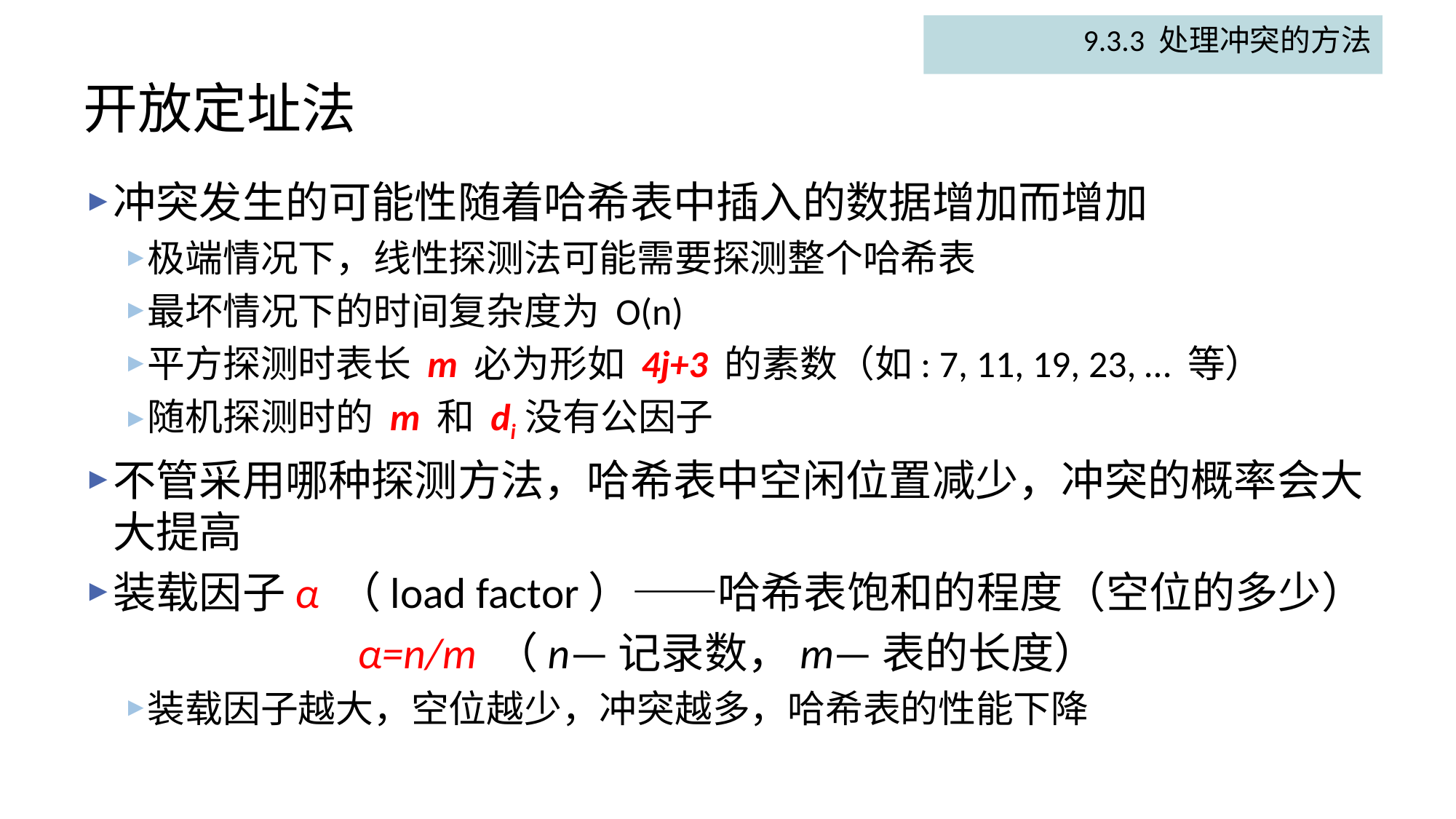

9.3.3 处理冲突的方法
# 开放定址法
冲突发生的可能性随着哈希表中插入的数据增加而增加
极端情况下，线性探测法可能需要探测整个哈希表
最坏情况下的时间复杂度为 O(n)
平方探测时表长 m 必为形如 4j+3 的素数（如: 7, 11, 19, 23, … 等）
随机探测时的 m 和 di 没有公因子
不管采用哪种探测方法，哈希表中空闲位置减少，冲突的概率会大大提高
装载因子α （load factor）——哈希表饱和的程度（空位的多少）
α=n/m （n—记录数，m—表的长度）
装载因子越大，空位越少，冲突越多，哈希表的性能下降